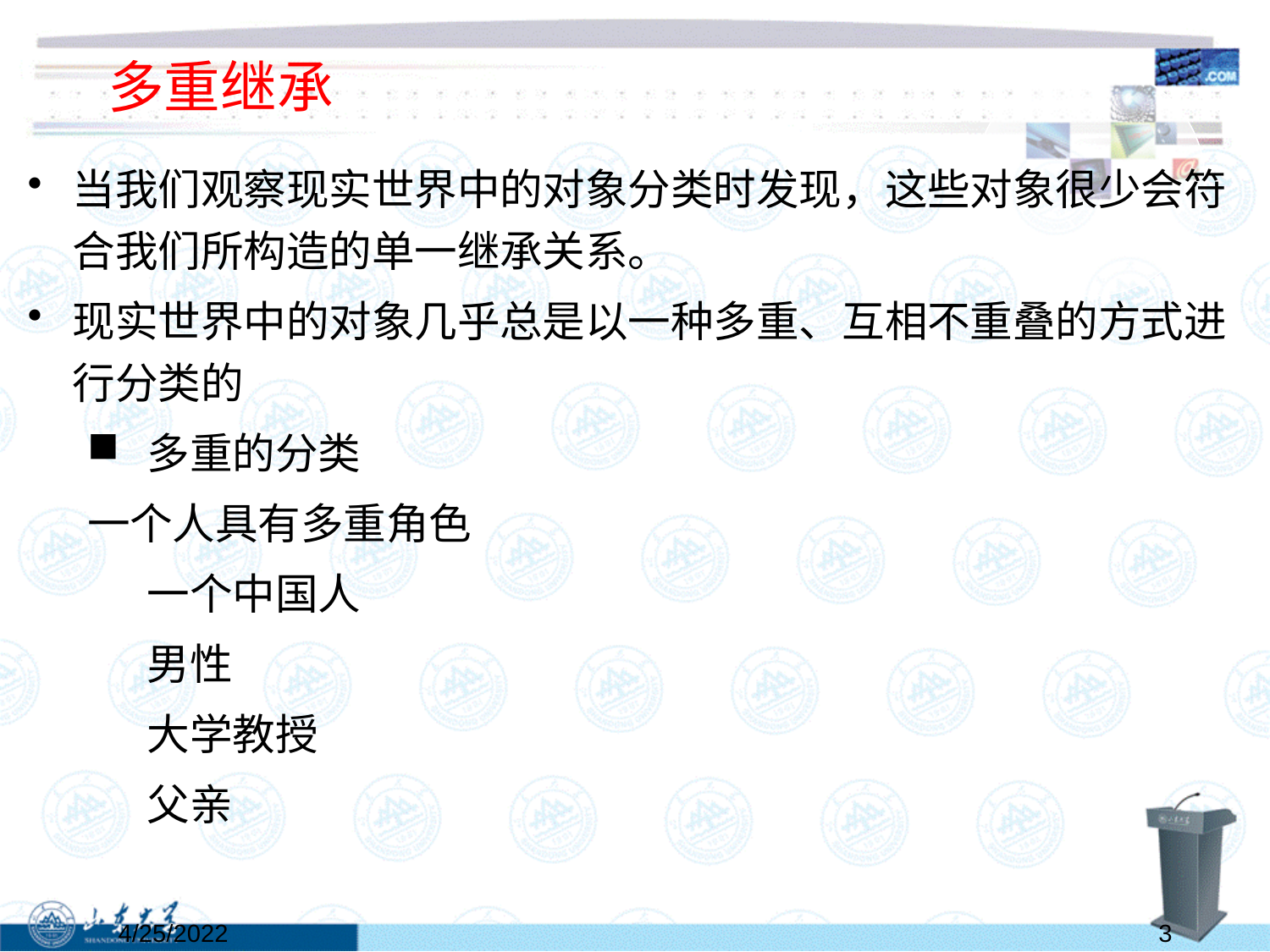

# 多重继承
当我们观察现实世界中的对象分类时发现，这些对象很少会符合我们所构造的单一继承关系。
现实世界中的对象几乎总是以一种多重、互相不重叠的方式进行分类的
多重的分类
一个人具有多重角色
	一个中国人
	男性
	大学教授
	父亲
4/25/2022
3